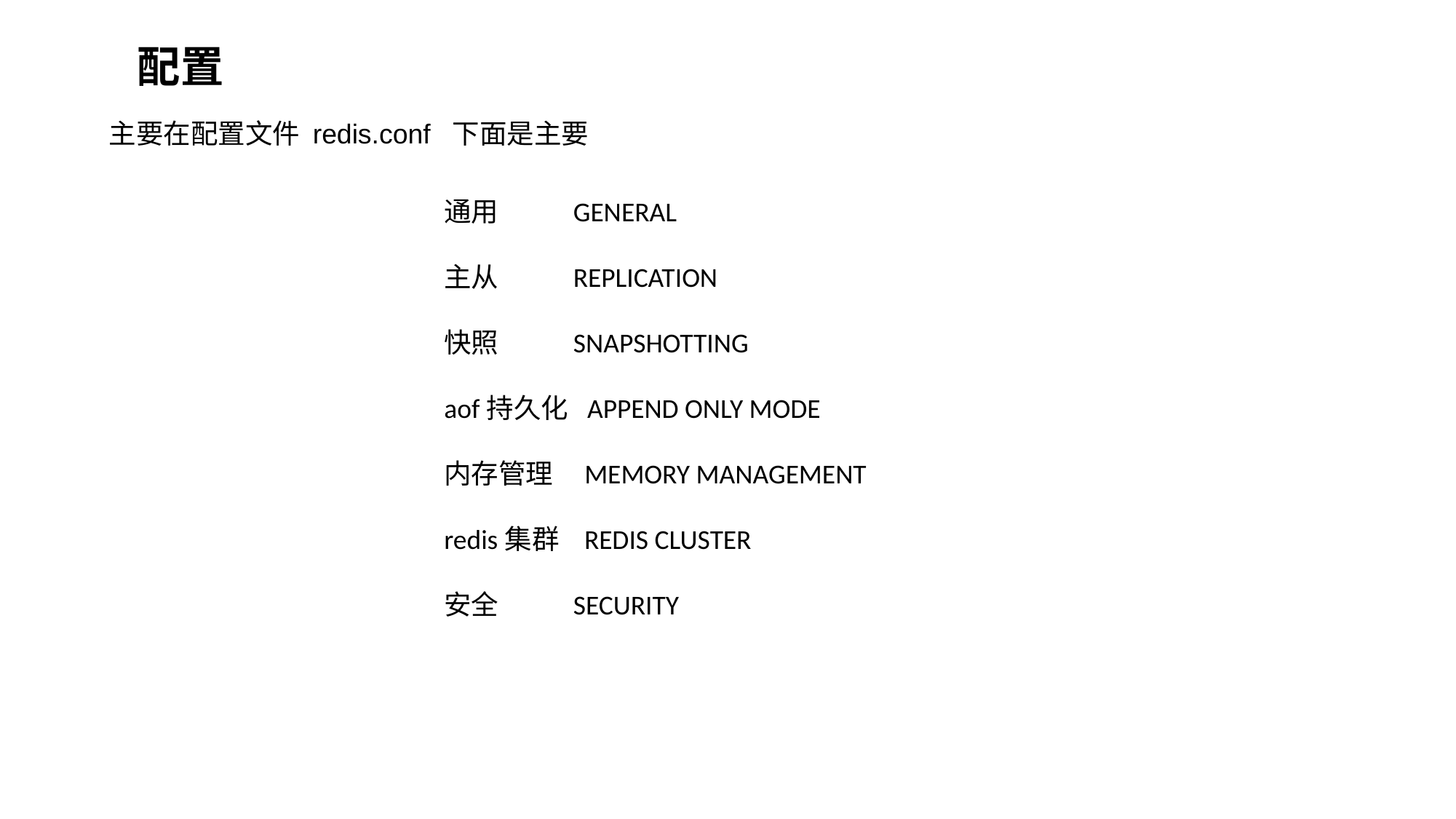

配置
主要在配置文件 redis.conf  下面是主要
通用           GENERAL

主从           REPLICATION

快照           SNAPSHOTTING

aof持久化  APPEND ONLY MODE

内存管理    MEMORY MANAGEMENT

redis集群   REDIS CLUSTER

安全           SECURITY
4